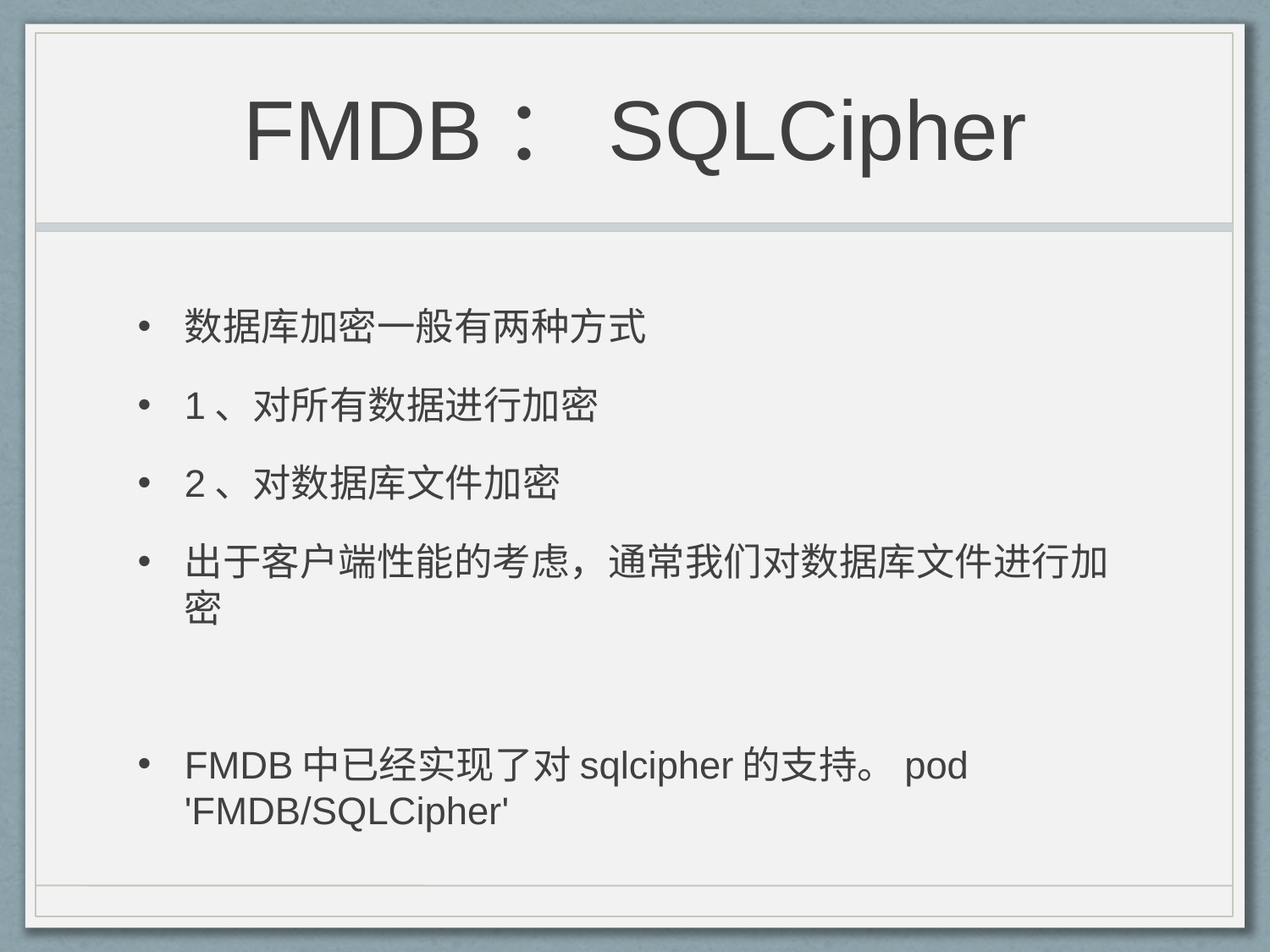

# FMDB：SQLCipher
数据库加密一般有两种方式
1、对所有数据进行加密
2、对数据库文件加密
出于客户端性能的考虑，通常我们对数据库文件进行加密

FMDB中已经实现了对sqlcipher的支持。pod 'FMDB/SQLCipher'